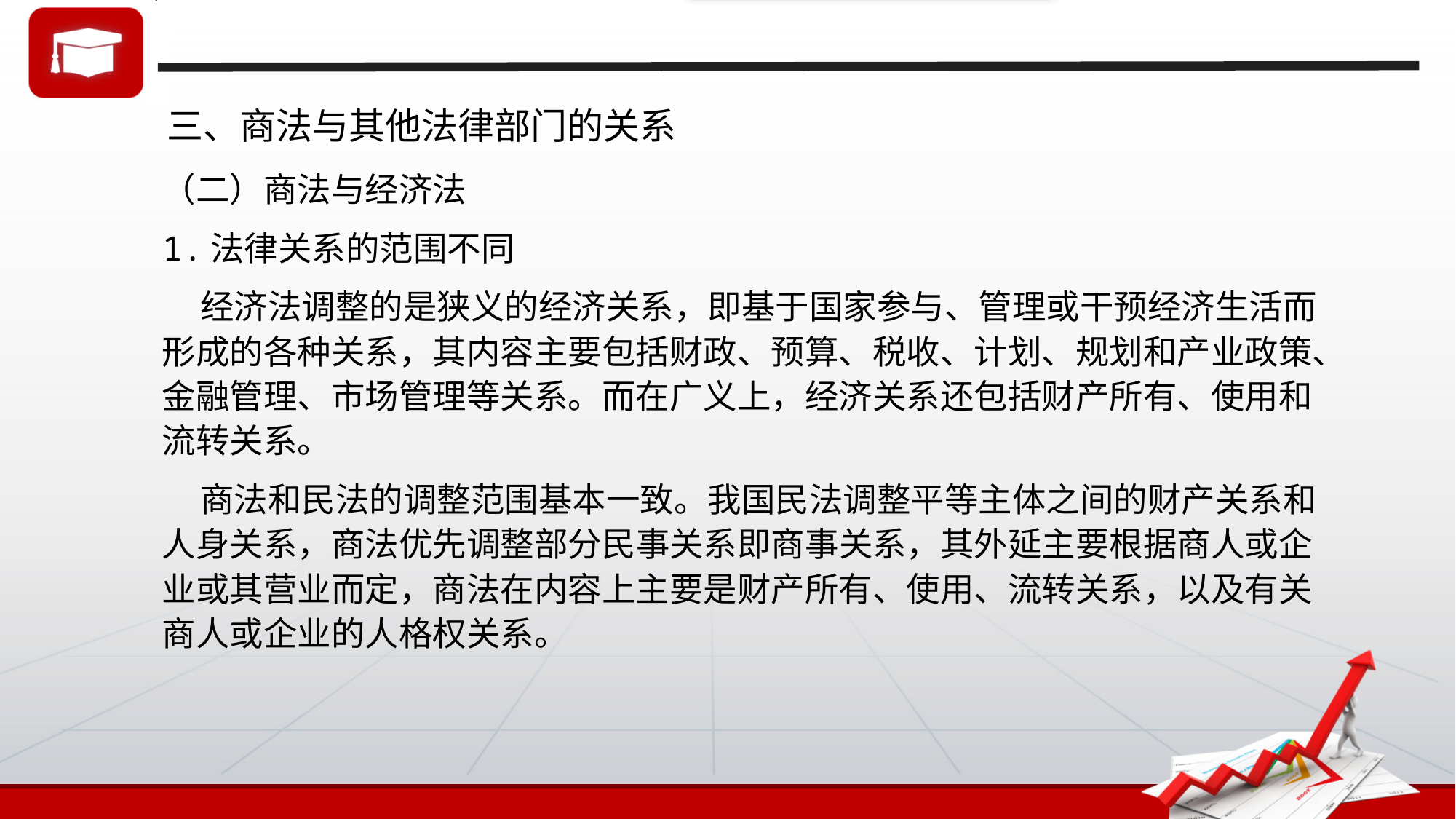

三、商法与其他法律部门的关系
（二）商法与经济法
1.法律关系的范围不同
    经济法调整的是狭义的经济关系，即基于国家参与、管理或干预经济生活而形成的各种关系，其内容主要包括财政、预算、税收、计划、规划和产业政策、金融管理、市场管理等关系。而在广义上，经济关系还包括财产所有、使用和流转关系。
    商法和民法的调整范围基本一致。我国民法调整平等主体之间的财产关系和人身关系，商法优先调整部分民事关系即商事关系，其外延主要根据商人或企业或其营业而定，商法在内容上主要是财产所有、使用、流转关系，以及有关商人或企业的人格权关系。